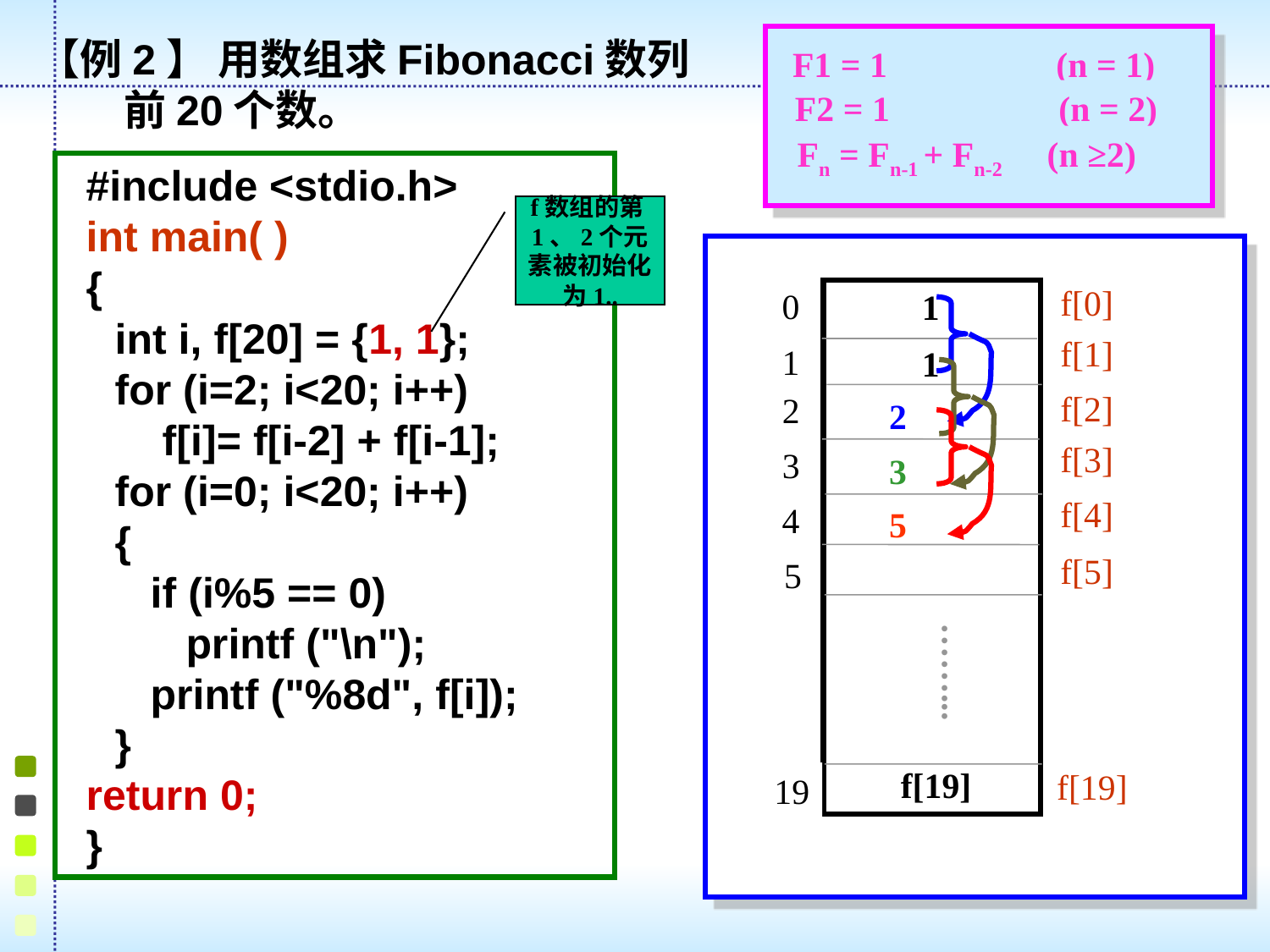

【例2】 用数组求Fibonacci数列
        前20个数。

F1 = 1                   (n = 1)
F2 = 1                   (n = 2)
Fn = Fn-1 + Fn-2     (n ≥2)
#include <stdio.h>
int main( )
{

return 0;
}

    int i, f[20] = {1, 1};
    for (i=2; i<20; i++)
        f[i]= f[i-2] + f[i-1];
    for (i=0; i<20; i++)
    {
       if (i%5 == 0)
          printf ("\n");
       printf ("%8d", f[i]);
    }

f数组的第1、2个元素被初始化为1..

f[0]
0
1

f[1]
1
1

f[2]
2

f[3]
3

f[4]
4

f[5]

5

……...
f[19]
f[19]
19

2

3

5